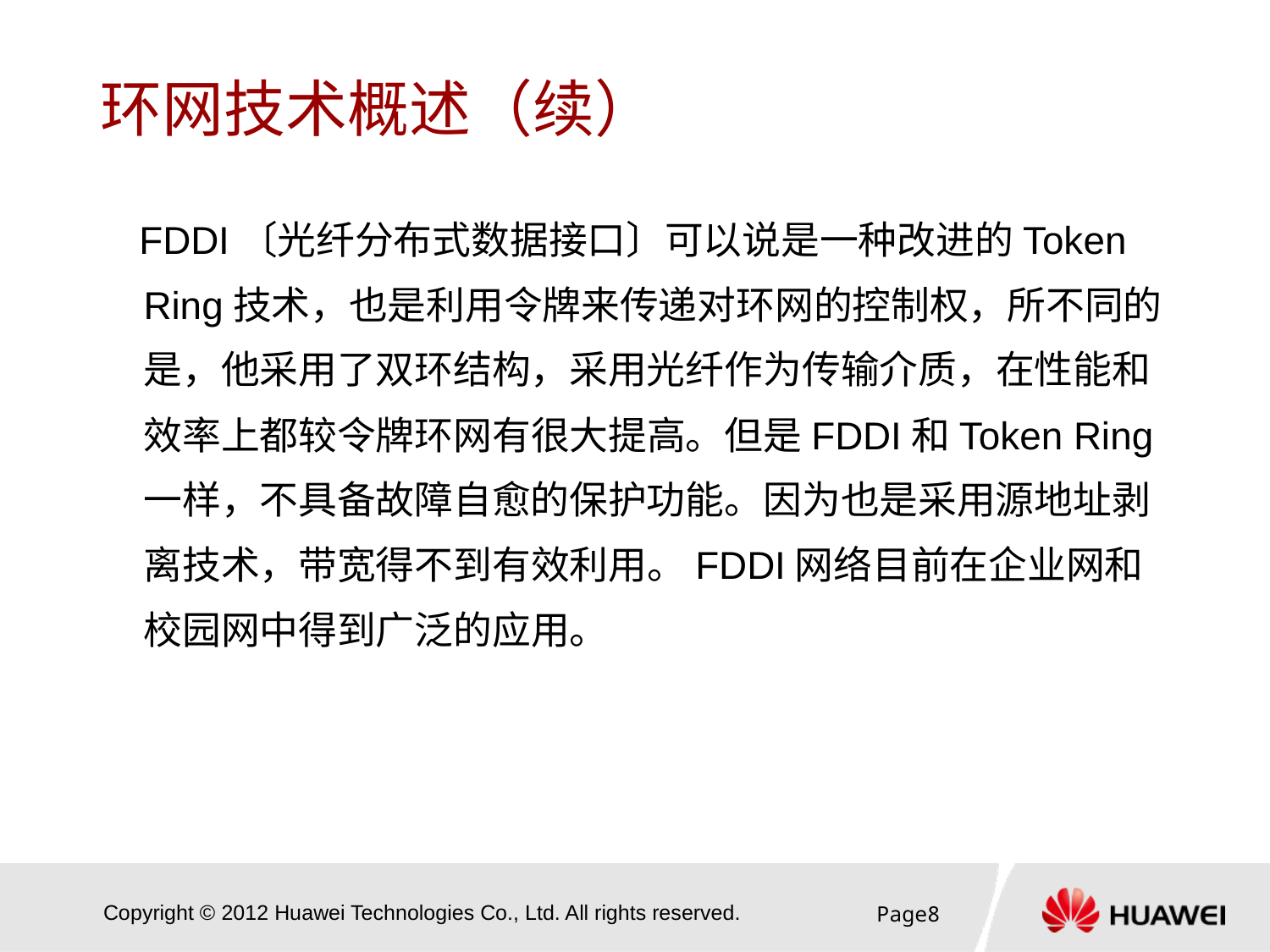

# 环网技术概述（续）
FDDI〔光纤分布式数据接口〕可以说是一种改进的Token Ring技术，也是利用令牌来传递对环网的控制权，所不同的是，他采用了双环结构，采用光纤作为传输介质，在性能和效率上都较令牌环网有很大提高。但是FDDI和Token Ring一样，不具备故障自愈的保护功能。因为也是采用源地址剥离技术，带宽得不到有效利用。FDDI网络目前在企业网和校园网中得到广泛的应用。
Page8